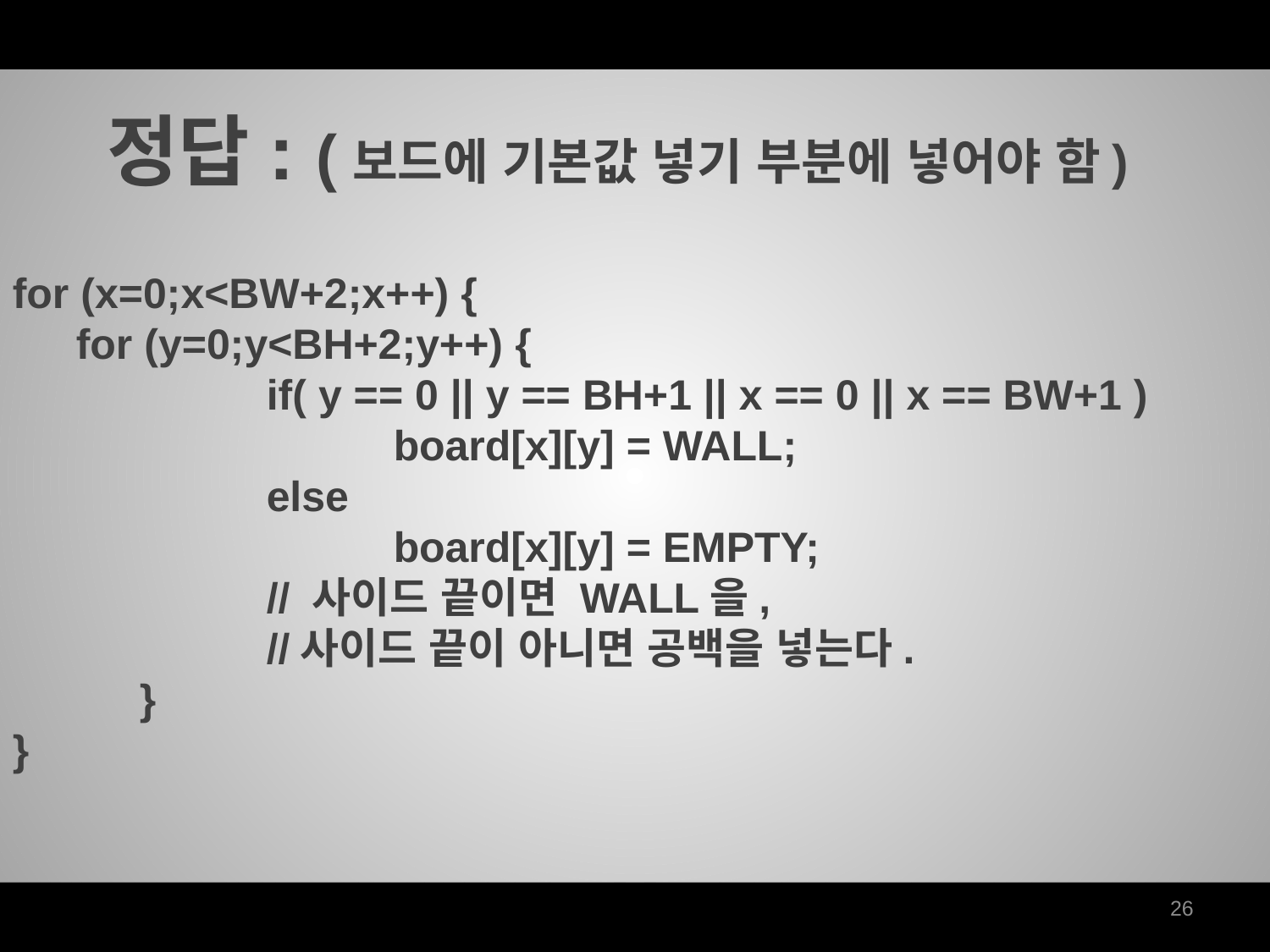

정답: (보드에 기본값 넣기 부분에 넣어야 함)
for (x=0;x<BW+2;x++) {
for (y=0;y<BH+2;y++) {
		if( y == 0 || y == BH+1 || x == 0 || x == BW+1 )
			board[x][y] = WALL;
		else
			board[x][y] = EMPTY;
		// 사이드 끝이면 WALL을,
		//사이드 끝이 아니면 공백을 넣는다.
	}
}
26